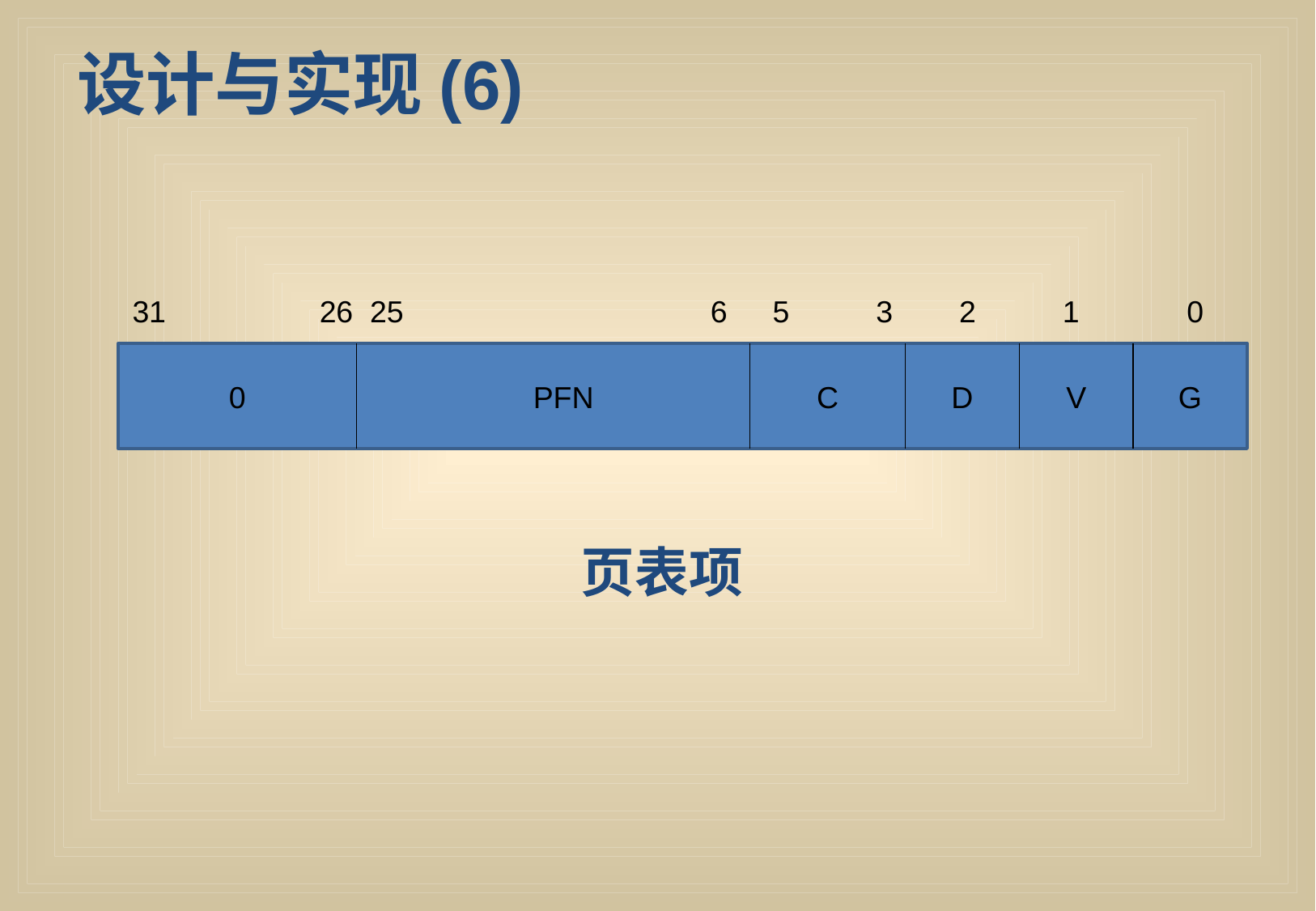

设计与实现(6)
31
26  25
6
5
3
2
1
0

0
PFN
C
D
V
G
页表项